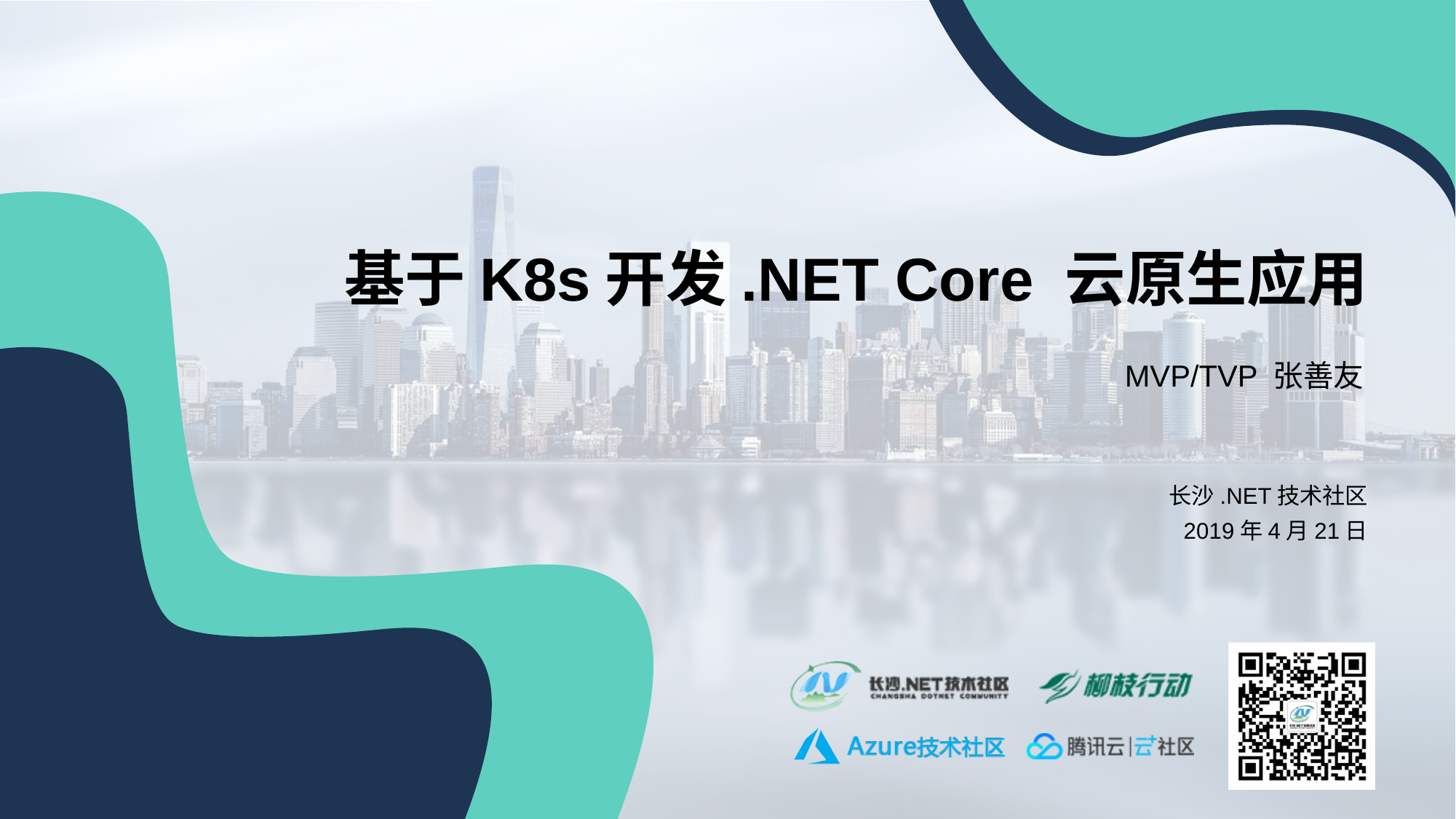

# 基于K8s开发.NET Core 云原生应用
MVP/TVP 张善友
长沙.NET技术社区
2019年4月21日